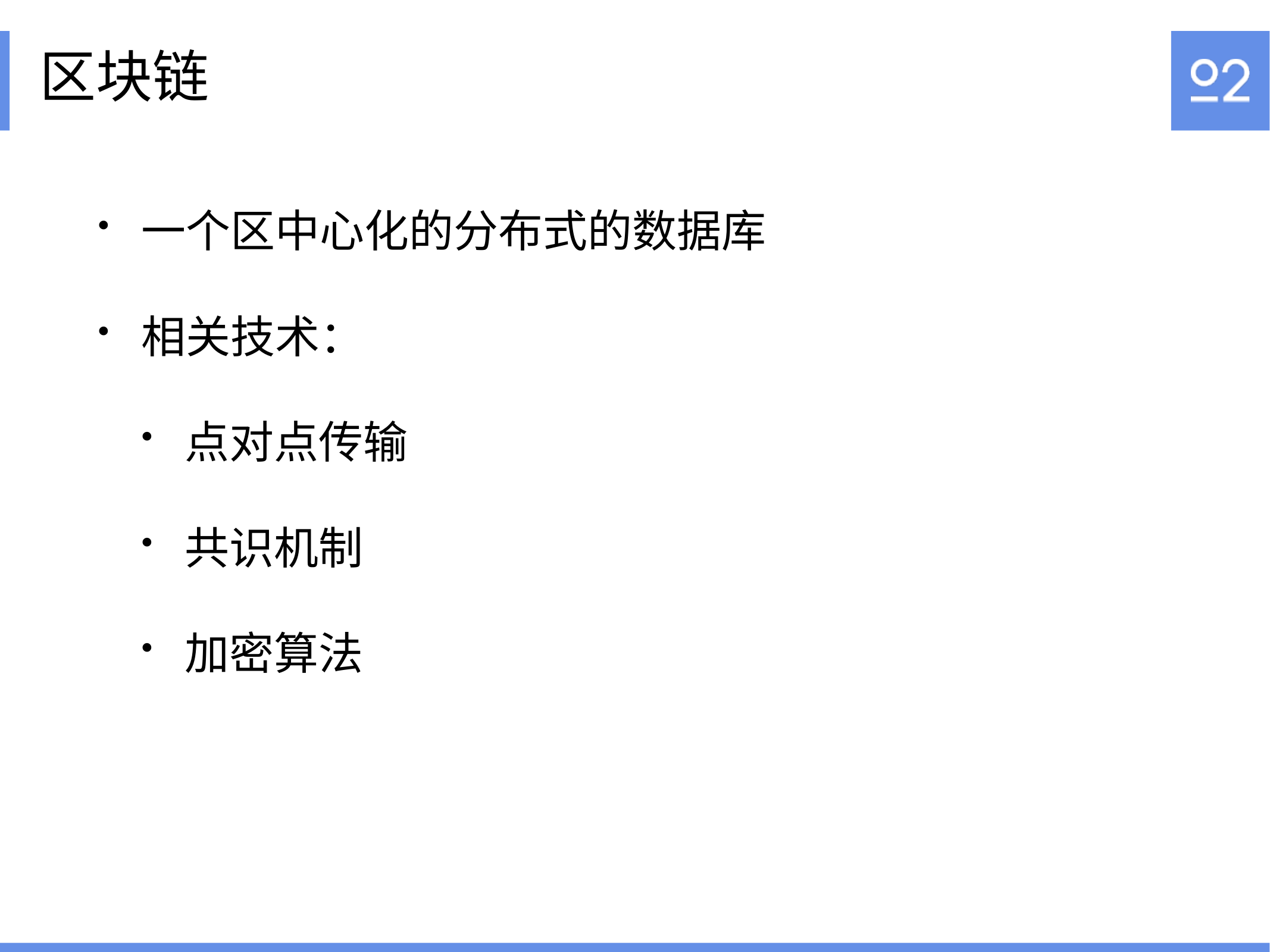

# 区块链
一个区中心化的分布式的数据库
相关技术：
点对点传输
共识机制
加密算法